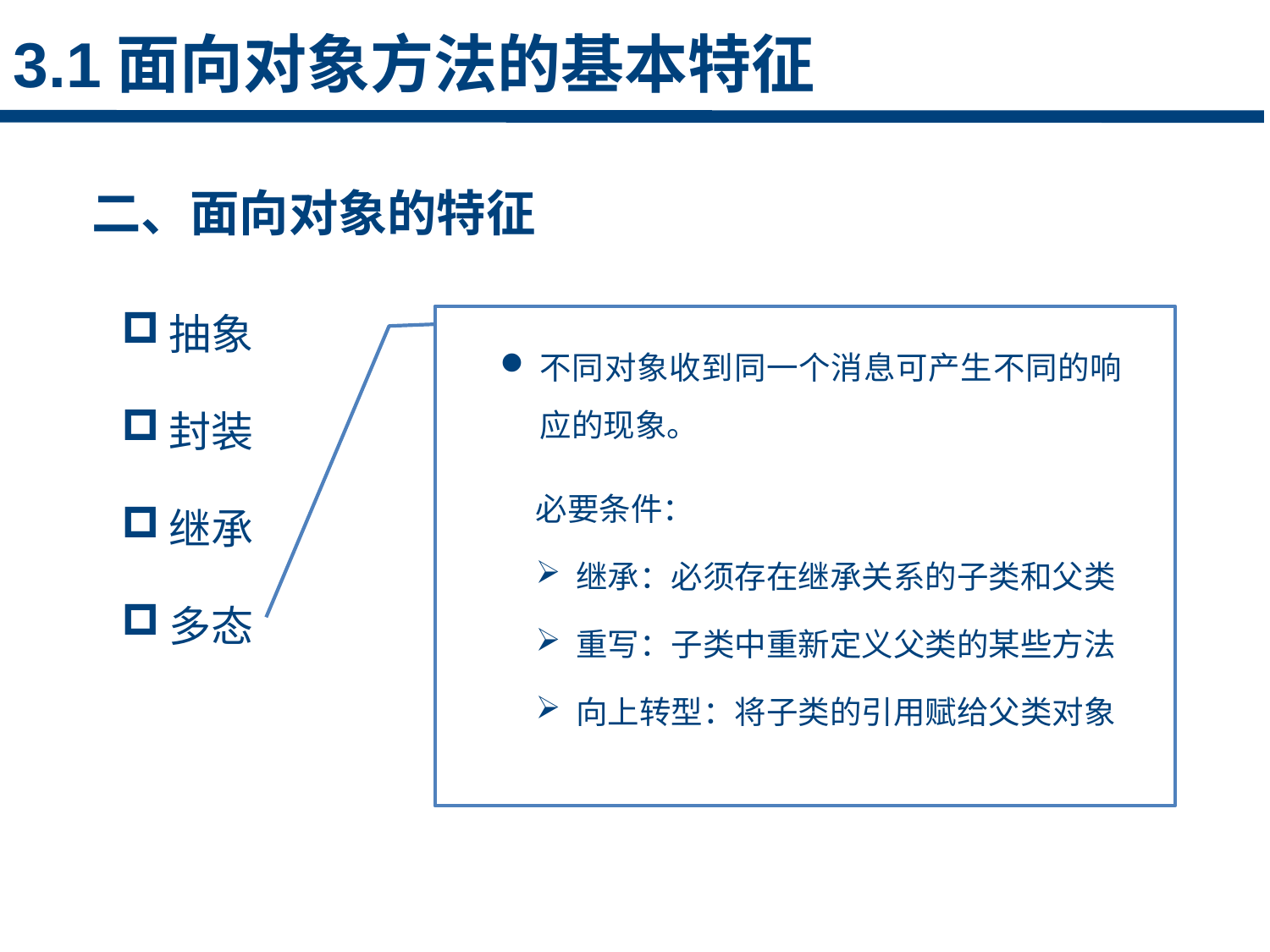

3.1面向对象方法的基本特征
二、面向对象的特征
点击添加文本
抽象
封装
继承
多态

不同对象收到同一个消息可产生不同的响应的现象。
点击添加文本
必要条件：
继承：必须存在继承关系的子类和父类
重写：子类中重新定义父类的某些方法
向上转型：将子类的引用赋给父类对象
点击添加文本
点击添加文本